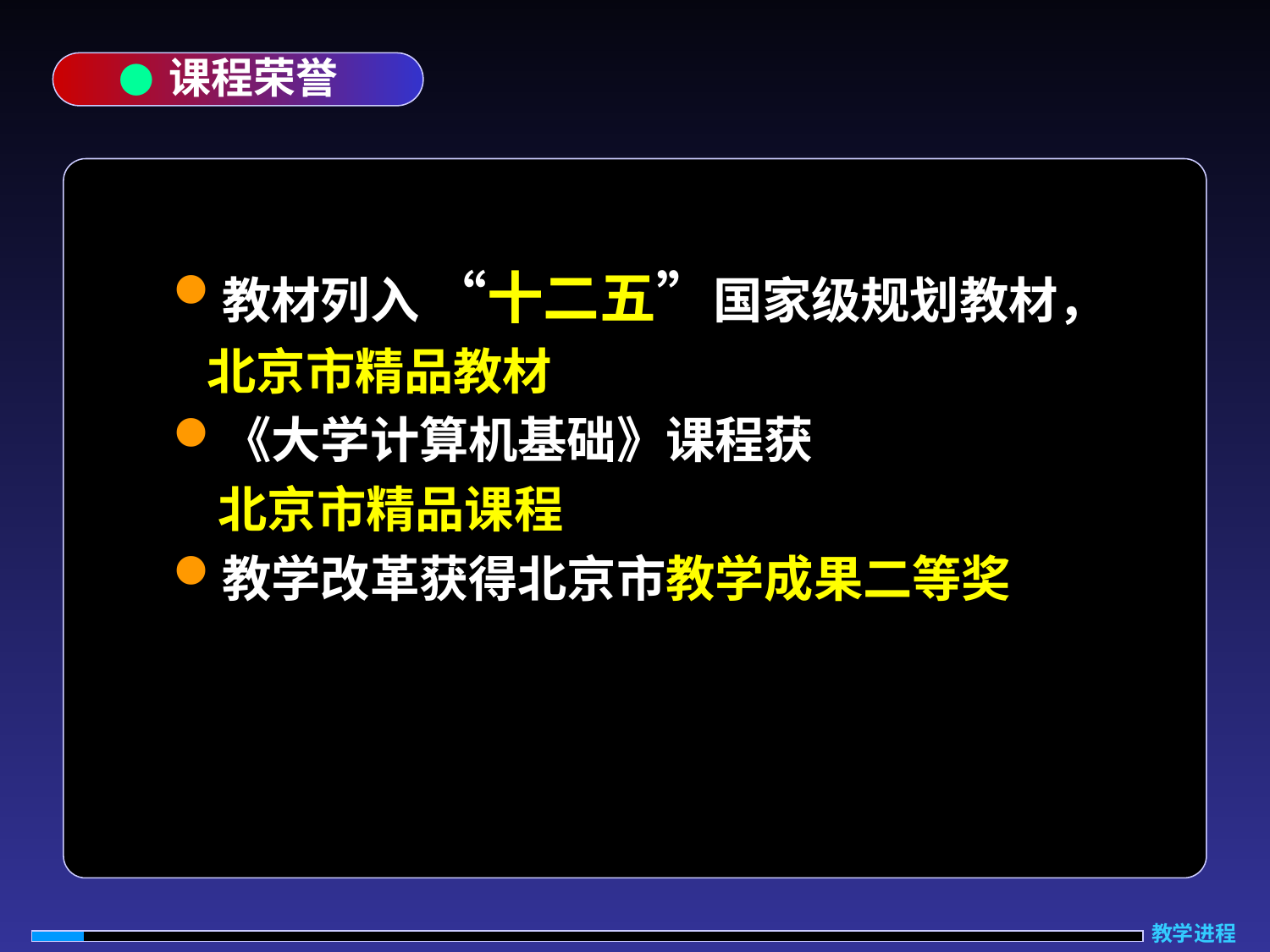

● 课程荣誉

教材列入 “十二五”国家级规划教材，
  北京市精品教材
《大学计算机基础》课程获
   北京市精品课程
教学改革获得北京市教学成果二等奖

教学进程